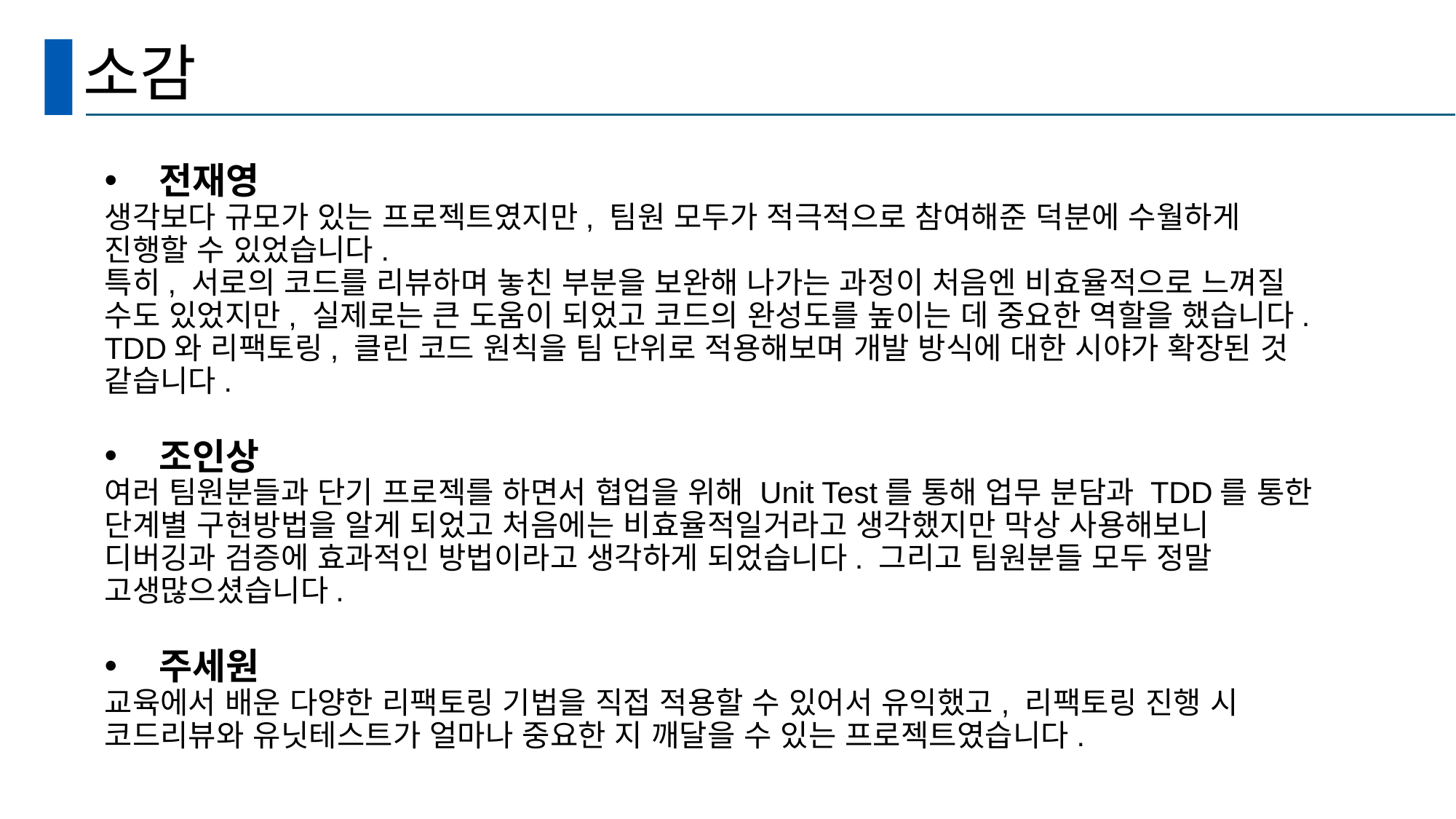

# 소감
전재영
생각보다 규모가 있는 프로젝트였지만, 팀원 모두가 적극적으로 참여해준 덕분에 수월하게 진행할 수 있었습니다.
특히, 서로의 코드를 리뷰하며 놓친 부분을 보완해 나가는 과정이 처음엔 비효율적으로 느껴질 수도 있었지만, 실제로는 큰 도움이 되었고 코드의 완성도를 높이는 데 중요한 역할을 했습니다.
TDD와 리팩토링, 클린 코드 원칙을 팀 단위로 적용해보며 개발 방식에 대한 시야가 확장된 것 같습니다.

조인상
여러 팀원분들과 단기 프로젝를 하면서 협업을 위해 Unit Test를 통해 업무 분담과 TDD를 통한 단계별 구현방법을 알게 되었고 처음에는 비효율적일거라고 생각했지만 막상 사용해보니 디버깅과 검증에 효과적인 방법이라고 생각하게 되었습니다. 그리고 팀원분들 모두 정말 고생많으셨습니다.

주세원
교육에서 배운 다양한 리팩토링 기법을 직접 적용할 수 있어서 유익했고, 리팩토링 진행 시 코드리뷰와 유닛테스트가 얼마나 중요한 지 깨달을 수 있는 프로젝트였습니다.